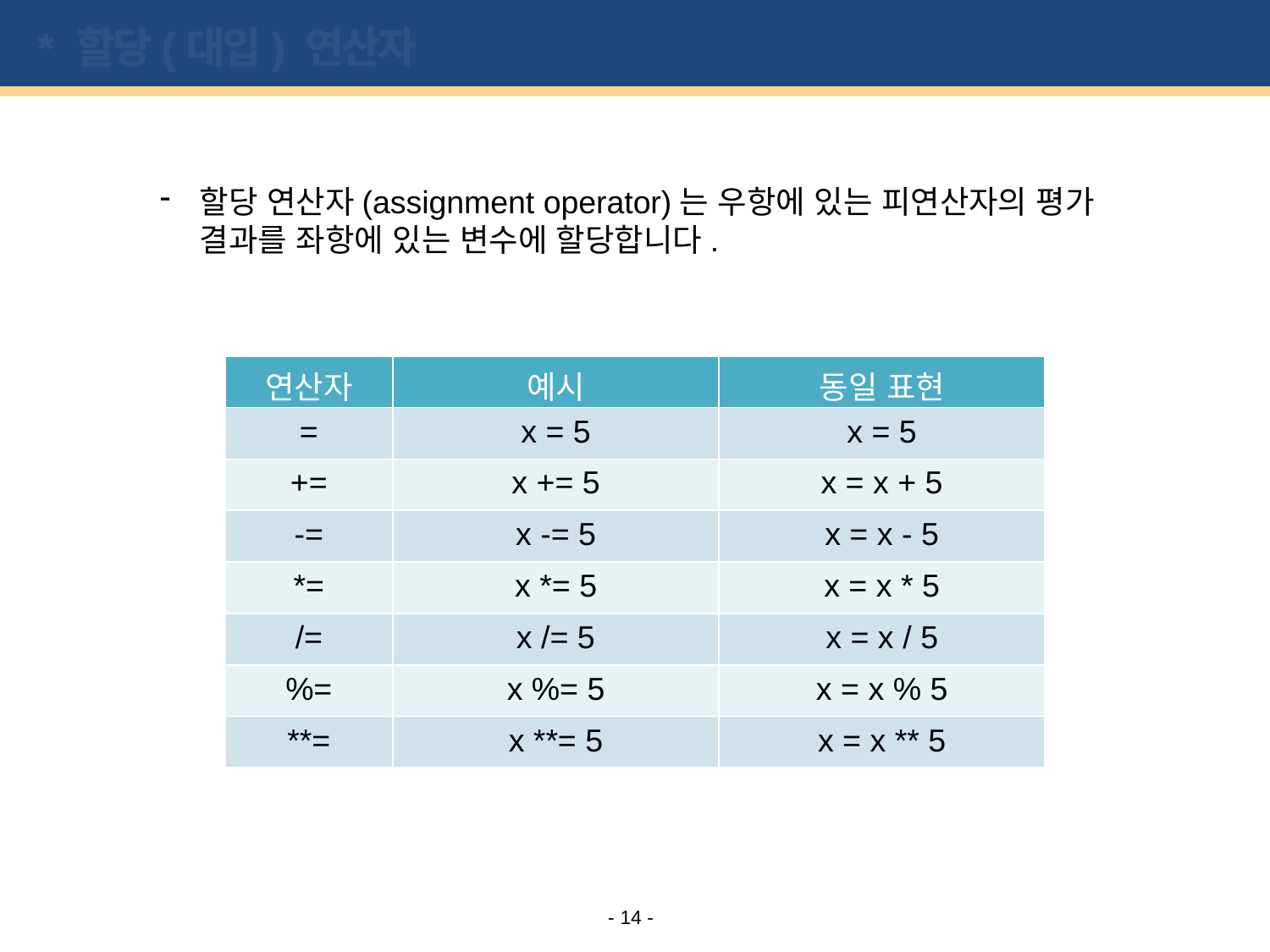

# * 할당(대입) 연산자
할당 연산자(assignment operator)는 우항에 있는 피연산자의 평가 결과를 좌항에 있는 변수에 할당합니다.
| 연산자 | 예시 | 동일 표현 |
| --- | --- | --- |
| = | x = 5 | x = 5 |
| += | x += 5 | x = x + 5 |
| -= | x -= 5 | x = x - 5 |
| \*= | x \*= 5 | x = x \* 5 |
| /= | x /= 5 | x = x / 5 |
| %= | x %= 5 | x = x % 5 |
| \*\*= | x \*\*= 5 | x = x \*\* 5 |